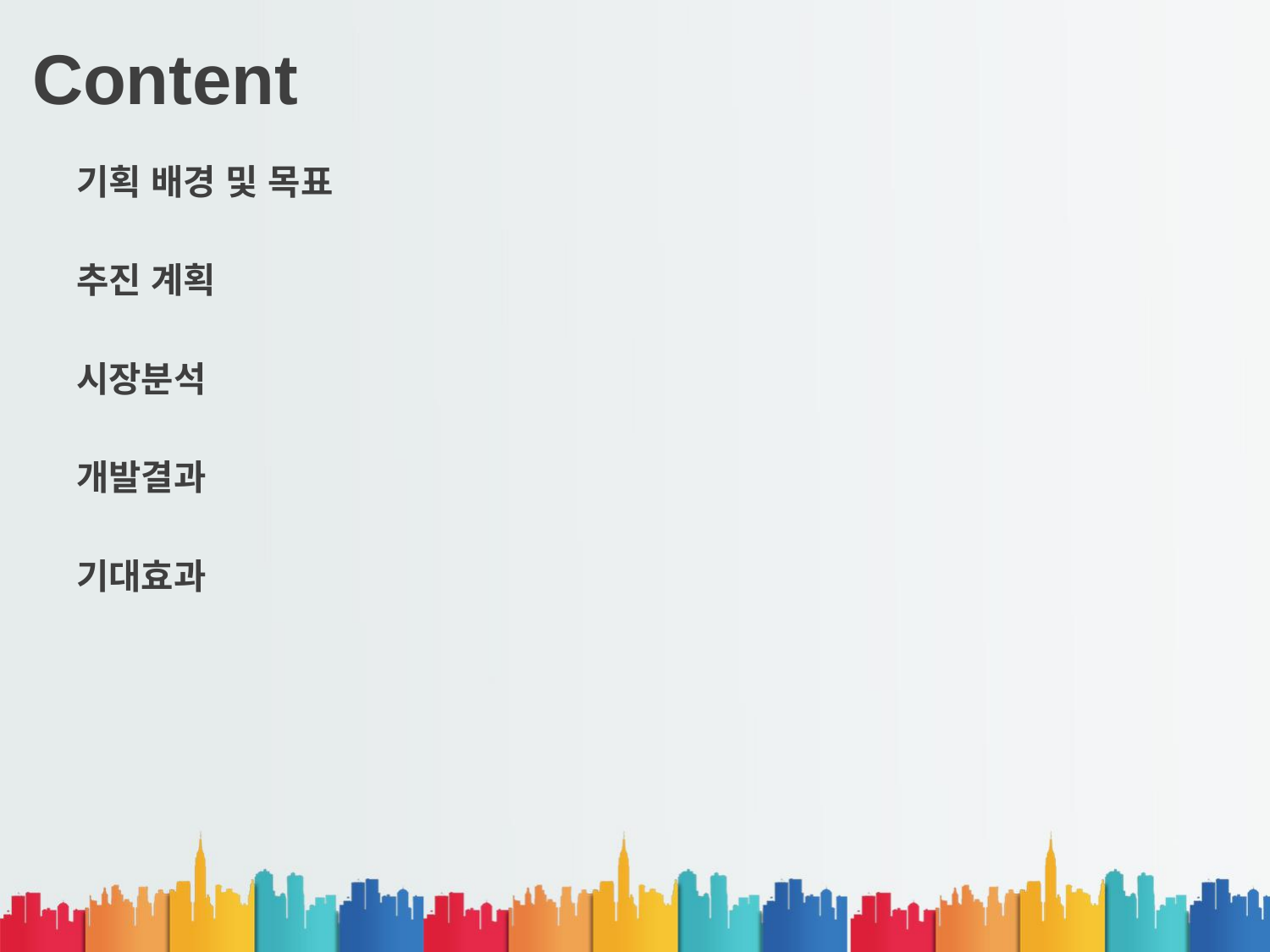

# Content

기획 배경 및 목표

추진 계획

시장분석

개발결과

기대효과